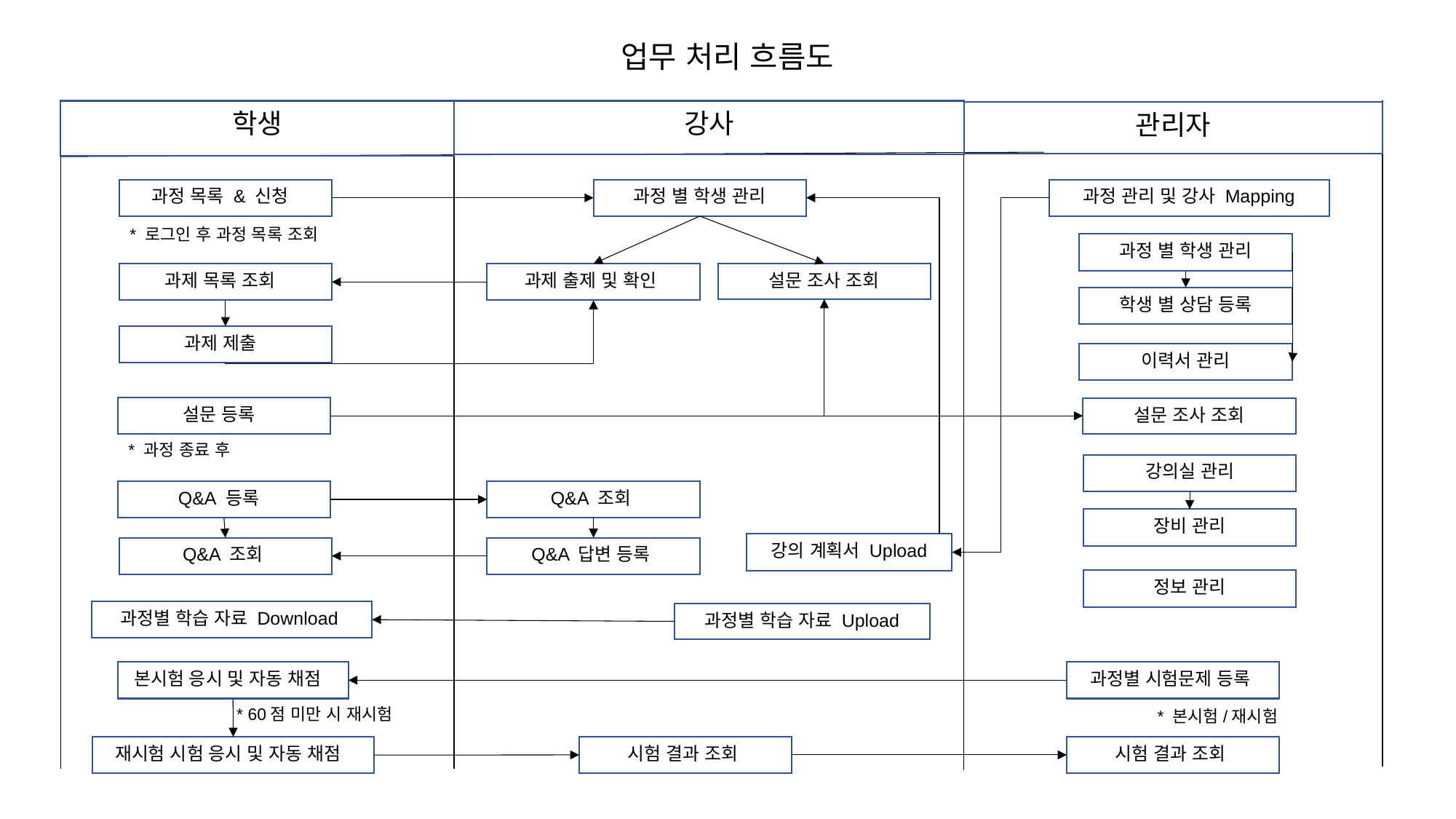

업무 처리 흐름도
학생
강사
관리자
과정 목록 & 신청
과정 별 학생 관리
과정 관리 및 강사 Mapping
* 로그인 후 과정 목록 조회
과정 별 학생 관리
설문 조사 조회
과제 목록 조회
과제 출제 및 확인
학생 별 상담 등록
과제 제출
이력서 관리
설문 등록
설문 조사 조회
* 과정 종료 후
강의실 관리
Q&A 등록
Q&A 조회
장비 관리
강의 계획서 Upload
Q&A 조회
Q&A 답변 등록
정보 관리
과정별 학습 자료 Download
과정별 학습 자료 Upload
본시험 응시 및 자동 채점
과정별 시험문제 등록
* 60점 미만 시 재시험
* 본시험/재시험
시험 결과 조회
시험 결과 조회
재시험 시험 응시 및 자동 채점